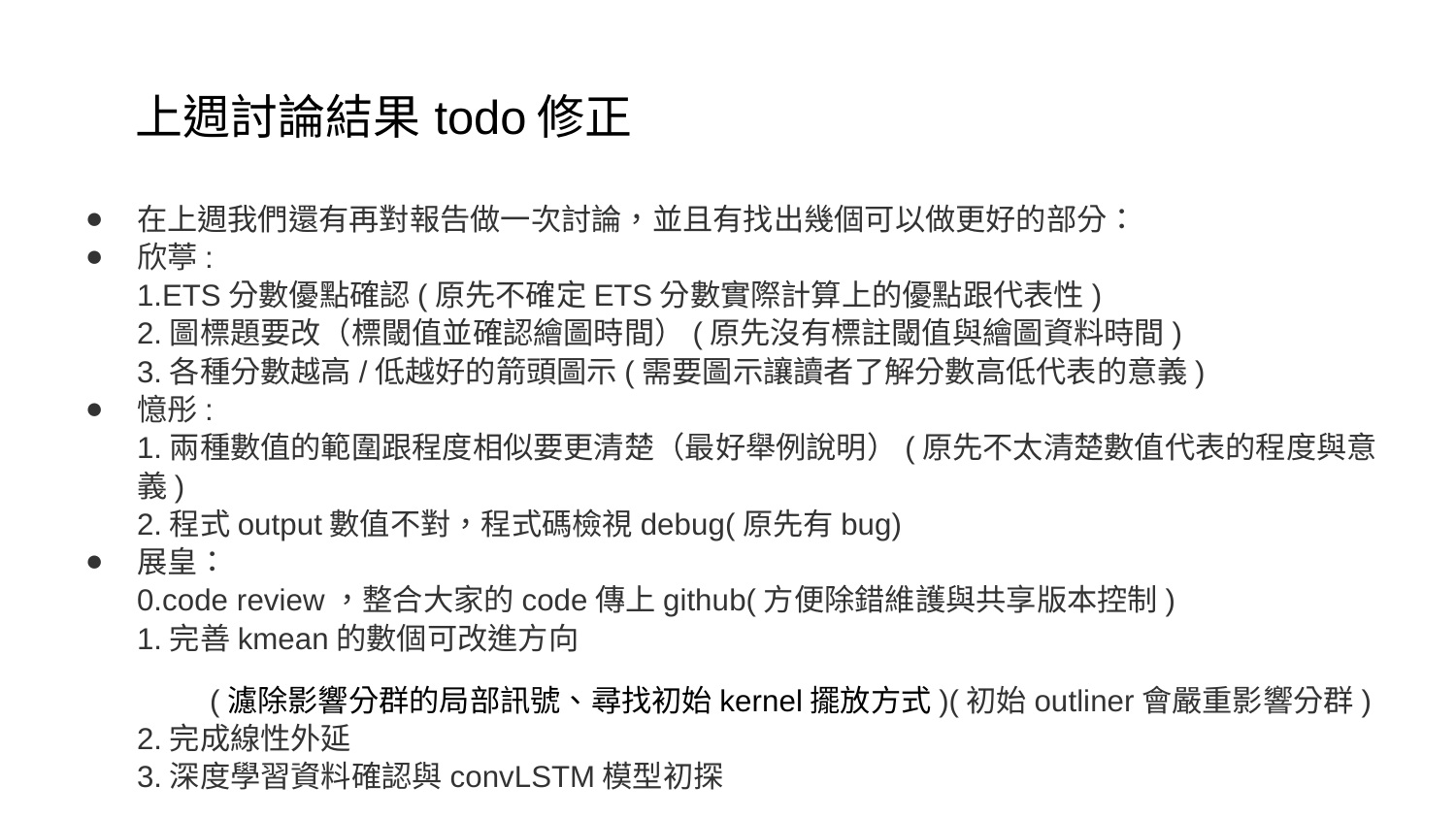

# 上週討論結果todo修正
在上週我們還有再對報告做一次討論，並且有找出幾個可以做更好的部分：
欣葶:
1.ETS分數優點確認(原先不確定ETS分數實際計算上的優點跟代表性)
2.圖標題要改（標閾值並確認繪圖時間）(原先沒有標註閾值與繪圖資料時間)
3.各種分數越高/低越好的箭頭圖示(需要圖示讓讀者了解分數高低代表的意義)
憶彤:
1.兩種數值的範圍跟程度相似要更清楚（最好舉例說明）(原先不太清楚數值代表的程度與意義)
2.程式output數值不對，程式碼檢視debug(原先有bug)
展皇：
0.code review，整合大家的code傳上github(方便除錯維護與共享版本控制)
1.完善kmean的數個可改進方向
(濾除影響分群的局部訊號、尋找初始kernel擺放方式)(初始outliner會嚴重影響分群)
2.完成線性外延
3.深度學習資料確認與convLSTM模型初探